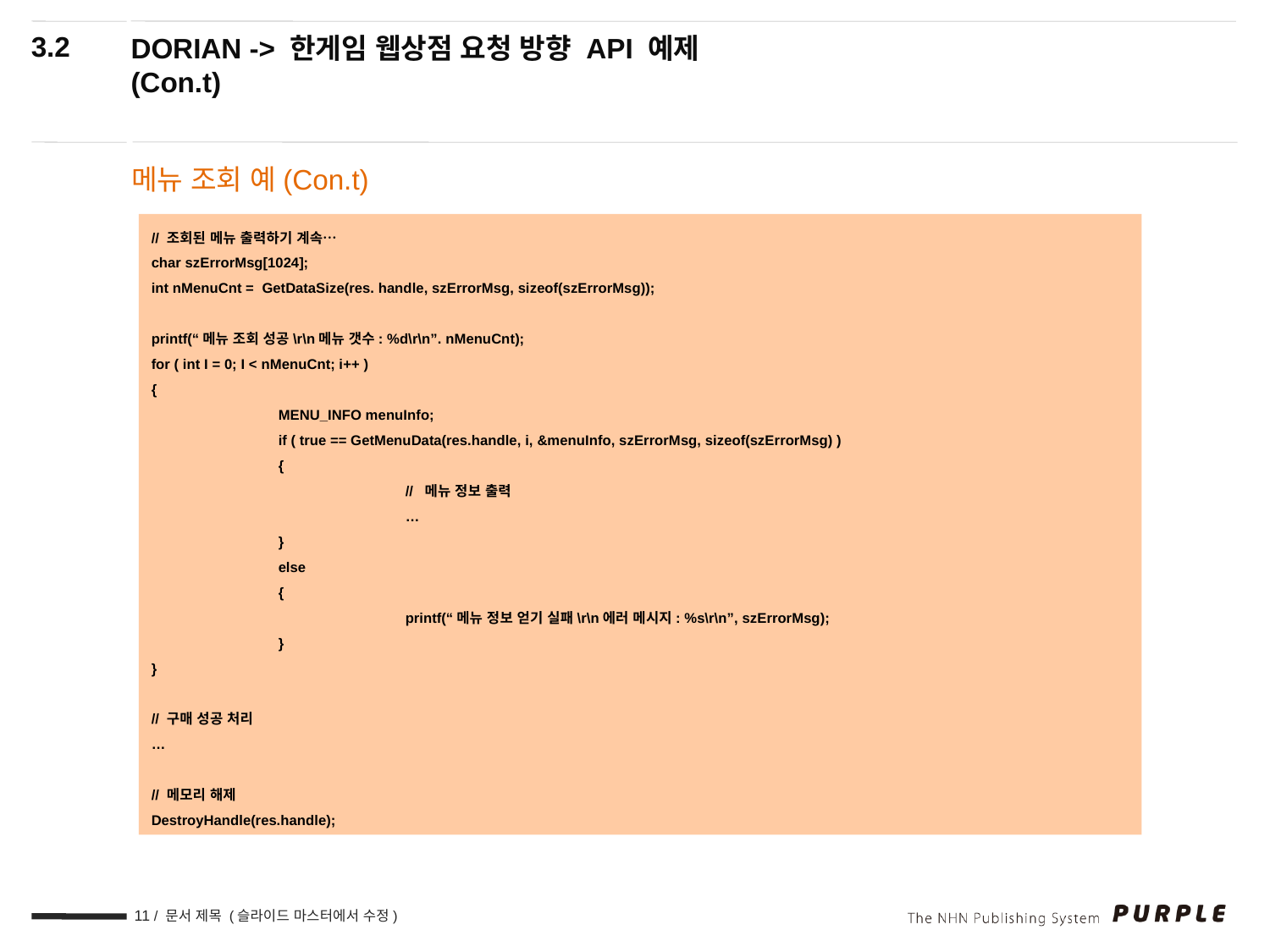

3.2
DORIAN -> 한게임 웹상점 요청 방향 API 예제(Con.t)
메뉴 조회 예(Con.t)
// 조회된 메뉴 출력하기 계속…
char szErrorMsg[1024];
int nMenuCnt =  GetDataSize(res. handle, szErrorMsg, sizeof(szErrorMsg));

printf(“메뉴 조회 성공\r\n메뉴 갯수: %d\r\n”. nMenuCnt);
for ( int I = 0; I < nMenuCnt; i++ )
{
	MENU_INFO menuInfo;
	if ( true == GetMenuData(res.handle, i, &menuInfo, szErrorMsg, sizeof(szErrorMsg) )
	{
		//  메뉴 정보 출력
		…
	}
	else
	{
		printf(“메뉴 정보 얻기 실패\r\n에러 메시지: %s\r\n”, szErrorMsg);
	}
}

// 구매 성공 처리
…

// 메모리 해제
DestroyHandle(res.handle);